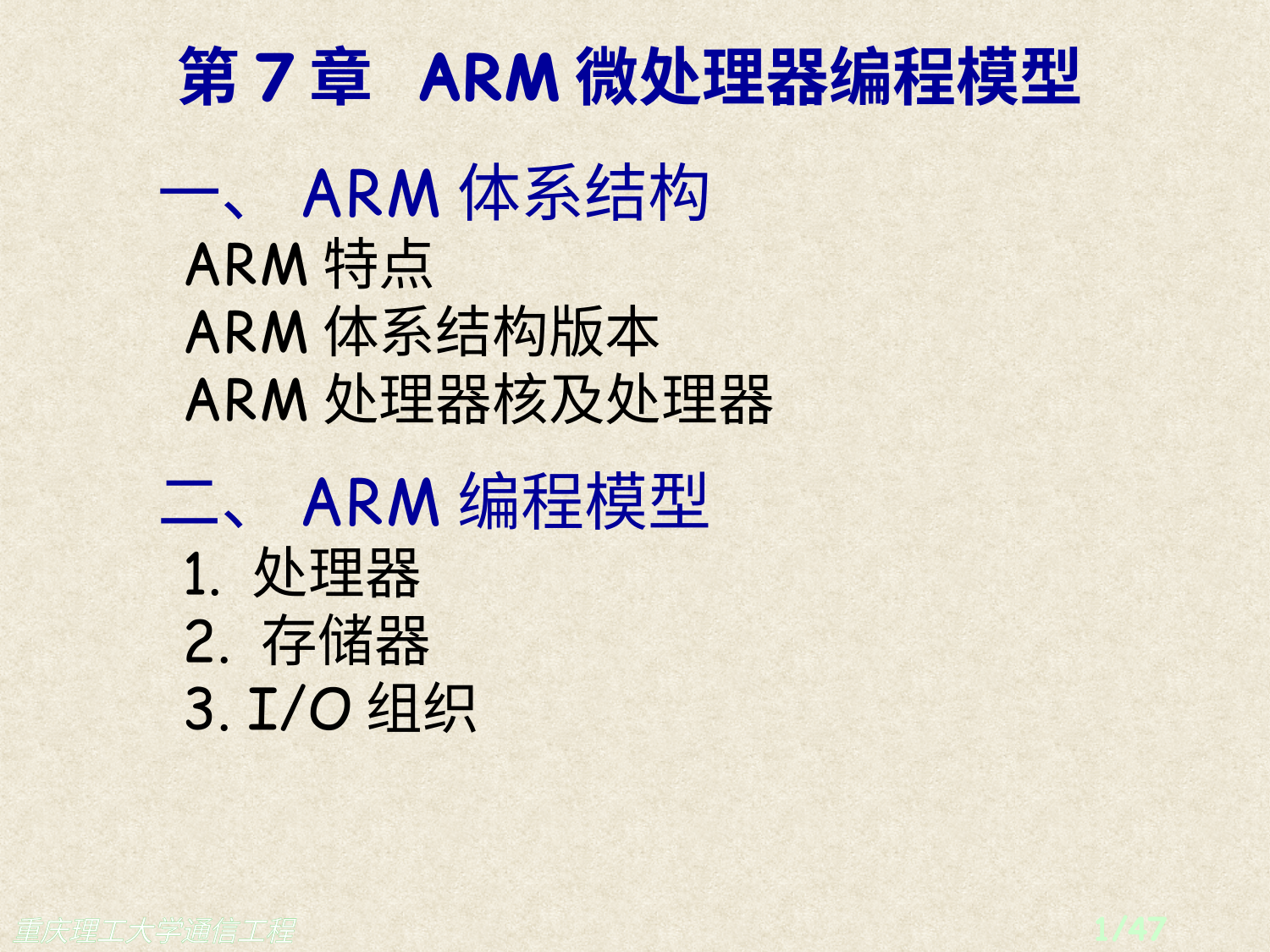

# 第7章  ARM微处理器编程模型
一、ARM体系结构
ARM特点
ARM体系结构版本
ARM处理器核及处理器

二、ARM编程模型
1. 处理器
2. 存储器
3. I/O组织